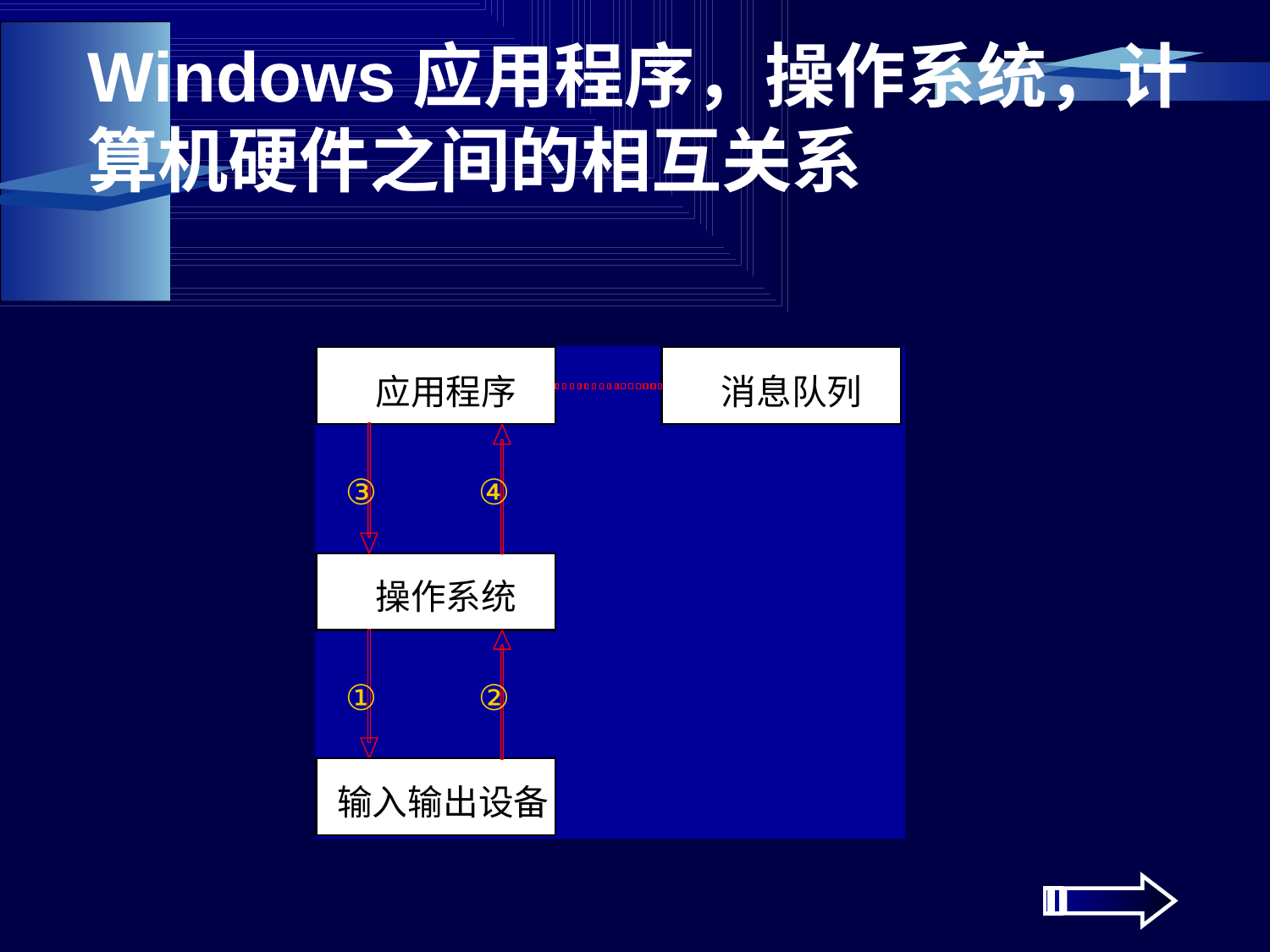

# Windows应用程序，操作系统，计算机硬件之间的相互关系

应用程序
消息队列

③
④

操作系统

①
②

输入输出设备